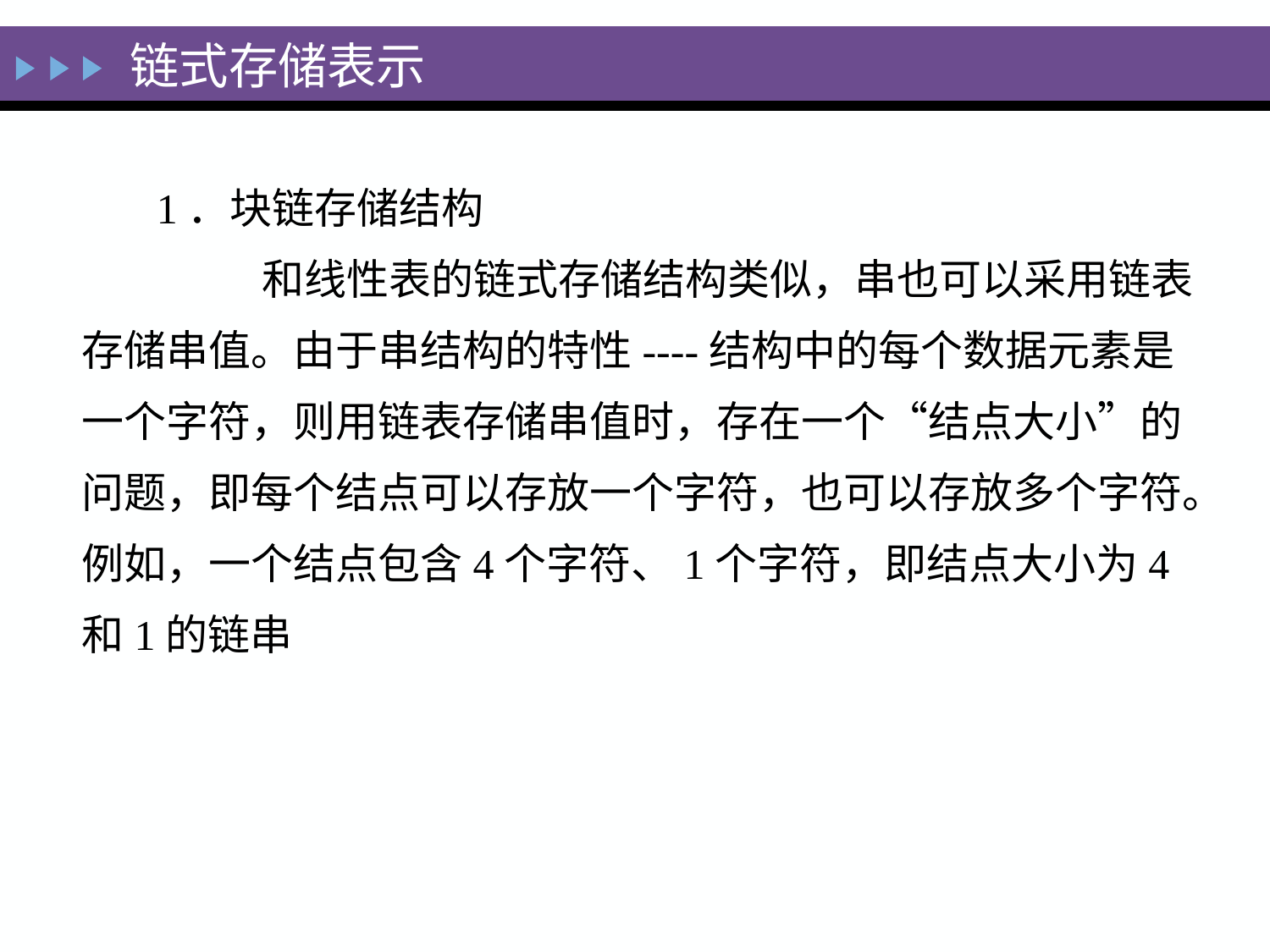

# 链式存储表示
1．块链存储结构
          和线性表的链式存储结构类似，串也可以采用链表存储串值。由于串结构的特性----结构中的每个数据元素是一个字符，则用链表存储串值时，存在一个“结点大小”的问题，即每个结点可以存放一个字符，也可以存放多个字符。例如，一个结点包含4个字符、1个字符，即结点大小为4和1的链串